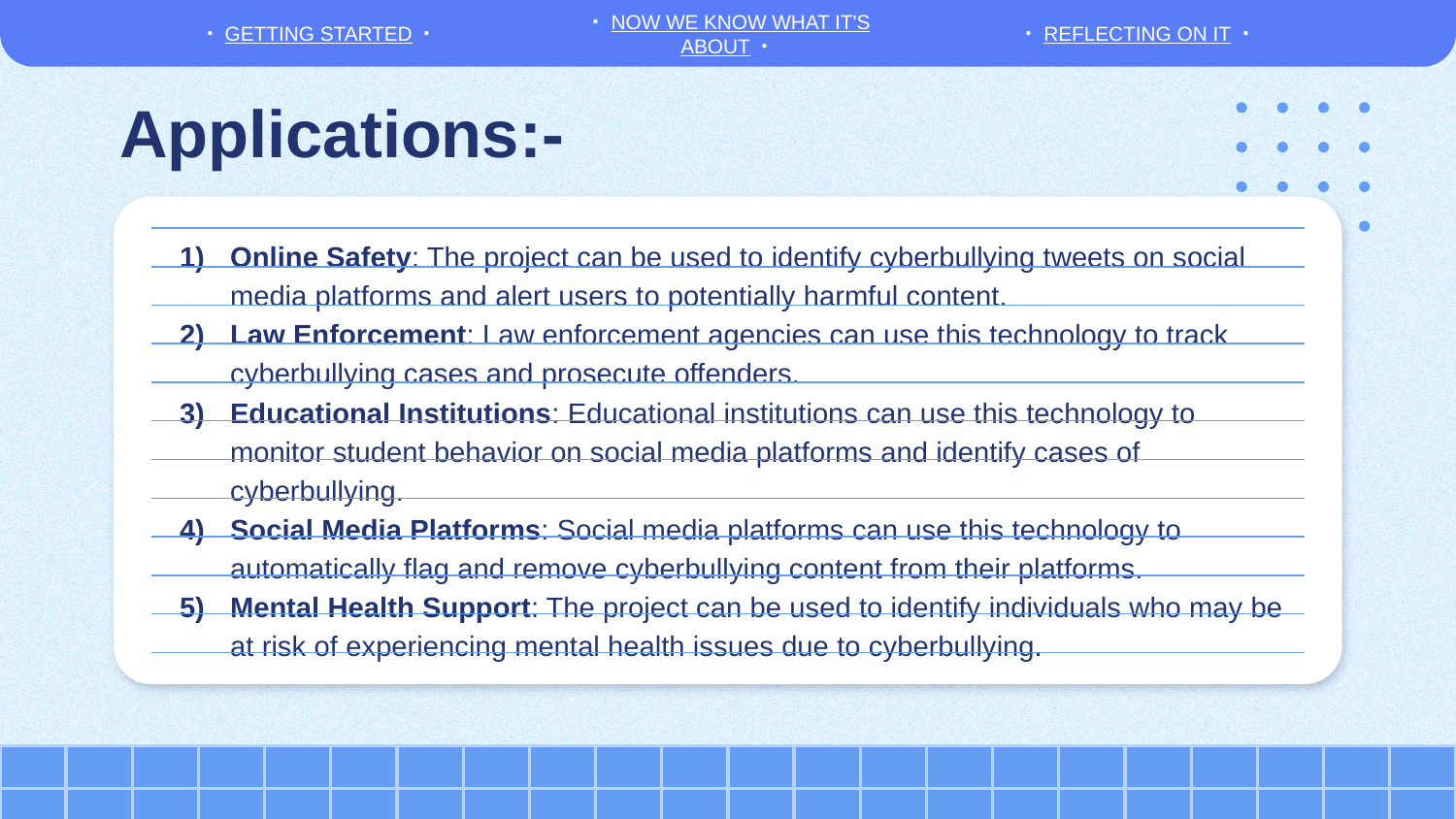

・GETTING STARTED・
・NOW WE KNOW WHAT IT'S ABOUT・
・REFLECTING ON IT・
# Applications:-

Online Safety: The project can be used to identify cyberbullying tweets on social media platforms and alert users to potentially harmful content.
Law Enforcement: Law enforcement agencies can use this technology to track cyberbullying cases and prosecute offenders.
Educational Institutions: Educational institutions can use this technology to monitor student behavior on social media platforms and identify cases of cyberbullying.
Social Media Platforms: Social media platforms can use this technology to automatically flag and remove cyberbullying content from their platforms.
Mental Health Support: The project can be used to identify individuals who may be at risk of experiencing mental health issues due to cyberbullying.